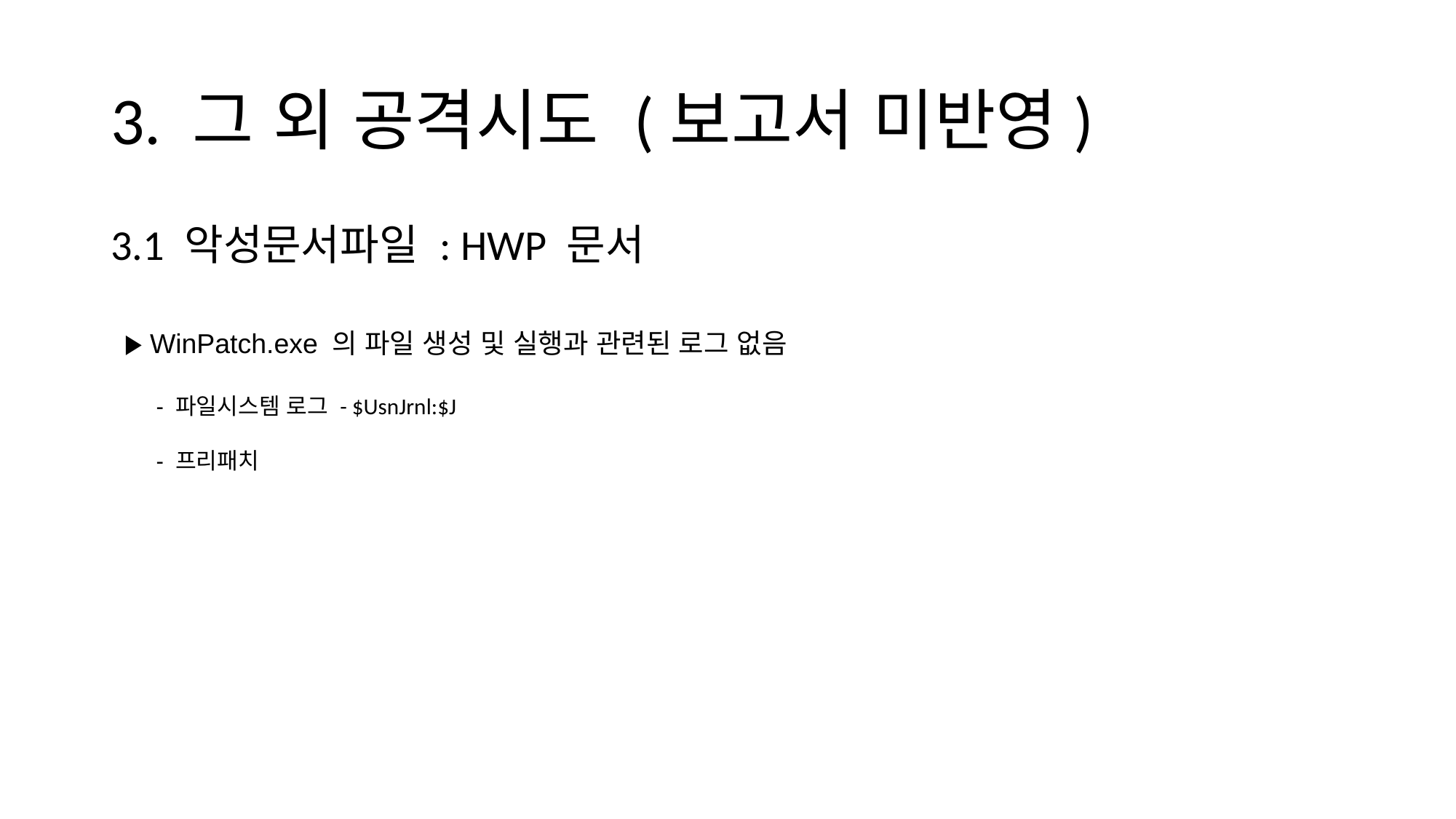

# 3. 그 외 공격시도 (보고서 미반영)
3.1 악성문서파일 : HWP 문서

▶ WinPatch.exe 의 파일 생성 및 실행과 관련된 로그 없음

     - 파일시스템 로그 - $UsnJrnl:$J

     - 프리패치